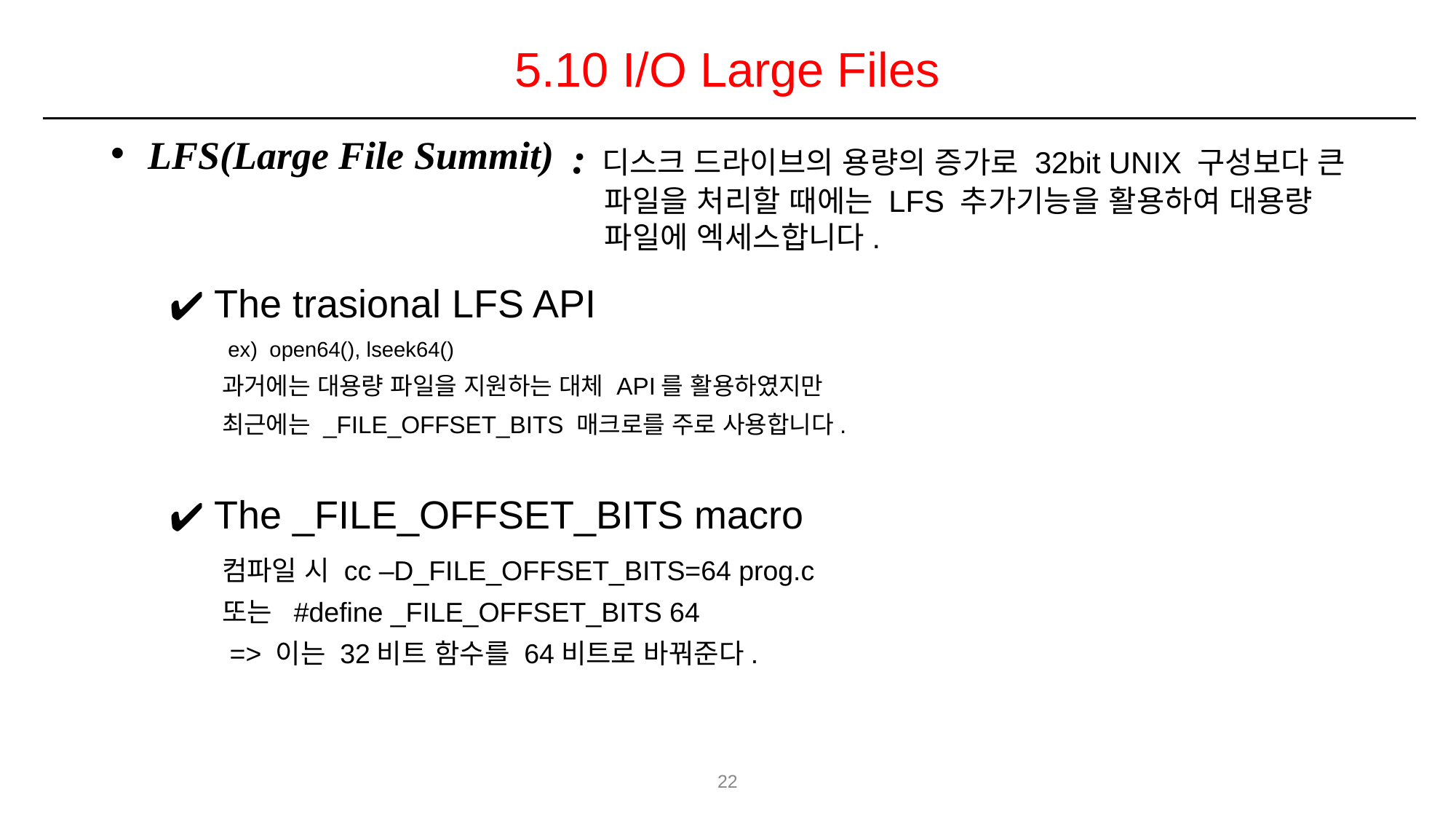

# 5.10 I/O Large Files
 : 디스크 드라이브의 용량의 증가로 32bit UNIX 구성보다 큰
    파일을 처리할 때에는 LFS 추가기능을 활용하여 대용량
    파일에 엑세스합니다.
 LFS(Large File Summit)

 The trasional LFS API

 The _FILE_OFFSET_BITS macro

 ex)  open64(), lseek64()
과거에는 대용량 파일을 지원하는 대체 API를 활용하였지만
최근에는 _FILE_OFFSET_BITS 매크로를 주로 사용합니다.
컴파일 시 cc –D_FILE_OFFSET_BITS=64 prog.c
또는  #define _FILE_OFFSET_BITS 64
 => 이는 32비트 함수를 64비트로 바꿔준다.

22